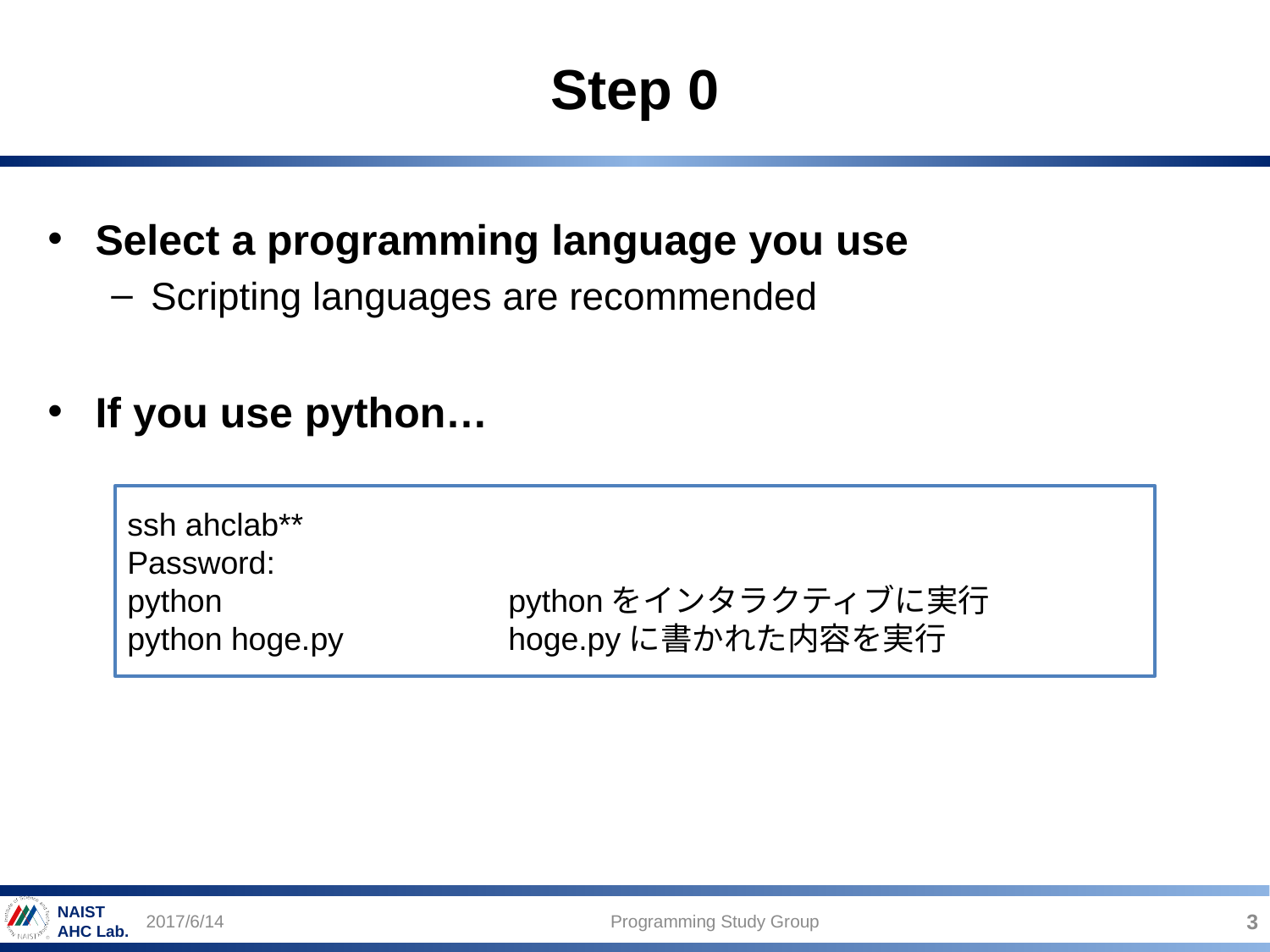

# Step 0
Select a programming language you use
Scripting languages are recommended

If you use python…

ssh ahclab**
Password:
python			pythonをインタラクティブに実行
python hoge.py		hoge.pyに書かれた内容を実行
2017/6/14
Programming Study Group
3